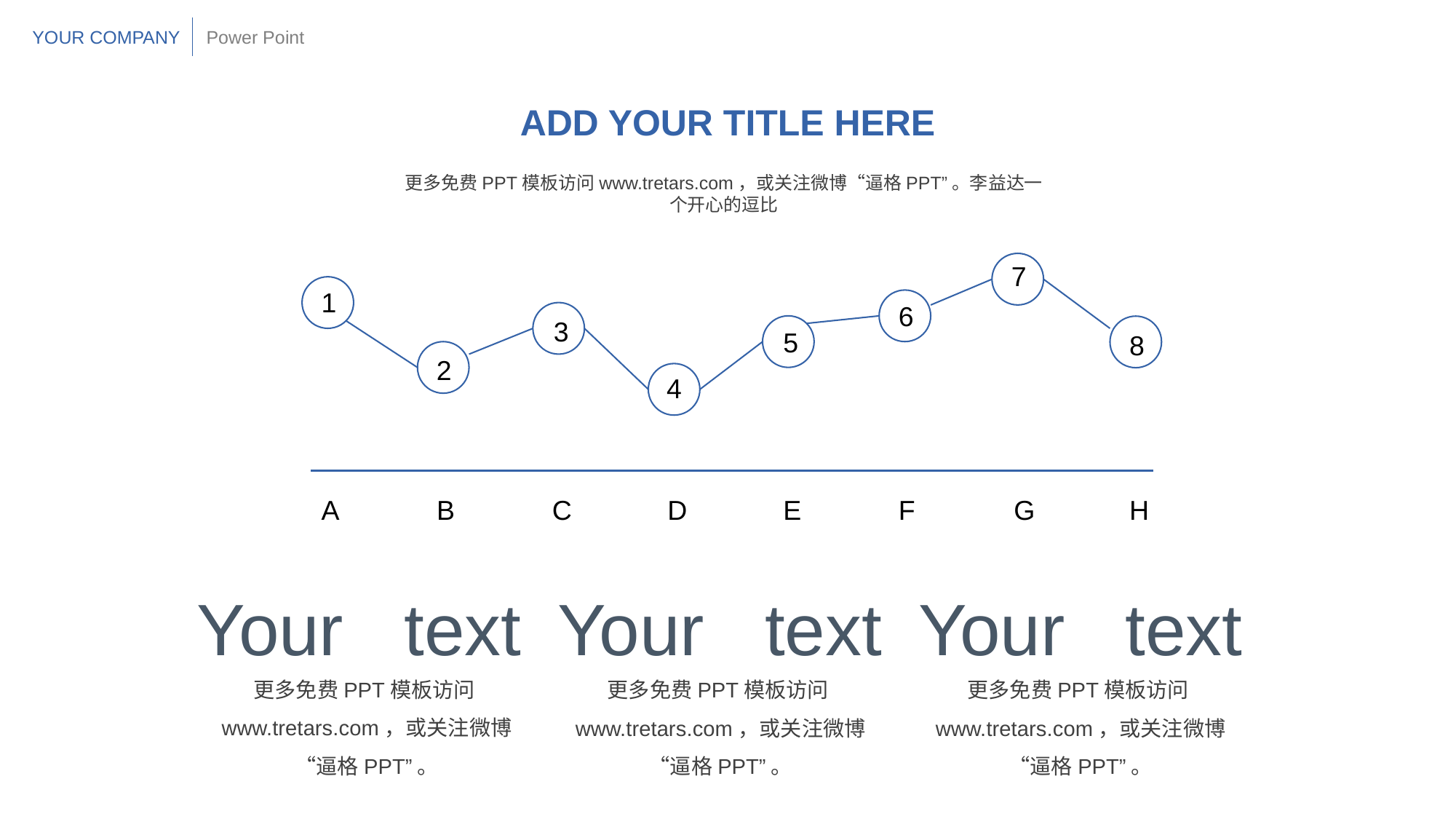

YOUR COMPANY
Power Point
ADD YOUR TITLE HERE
更多免费PPT模板访问www.tretars.com，或关注微博“逼格PPT”。李益达一个开心的逗比

7

1

6

3

5
8

2

4
A
B
C
D
E
F
G
H
Your   text
Your   text
Your   text
更多免费PPT模板访问www.tretars.com，或关注微博“逼格PPT”。
更多免费PPT模板访问www.tretars.com，或关注微博“逼格PPT”。
更多免费PPT模板访问www.tretars.com，或关注微博“逼格PPT”。